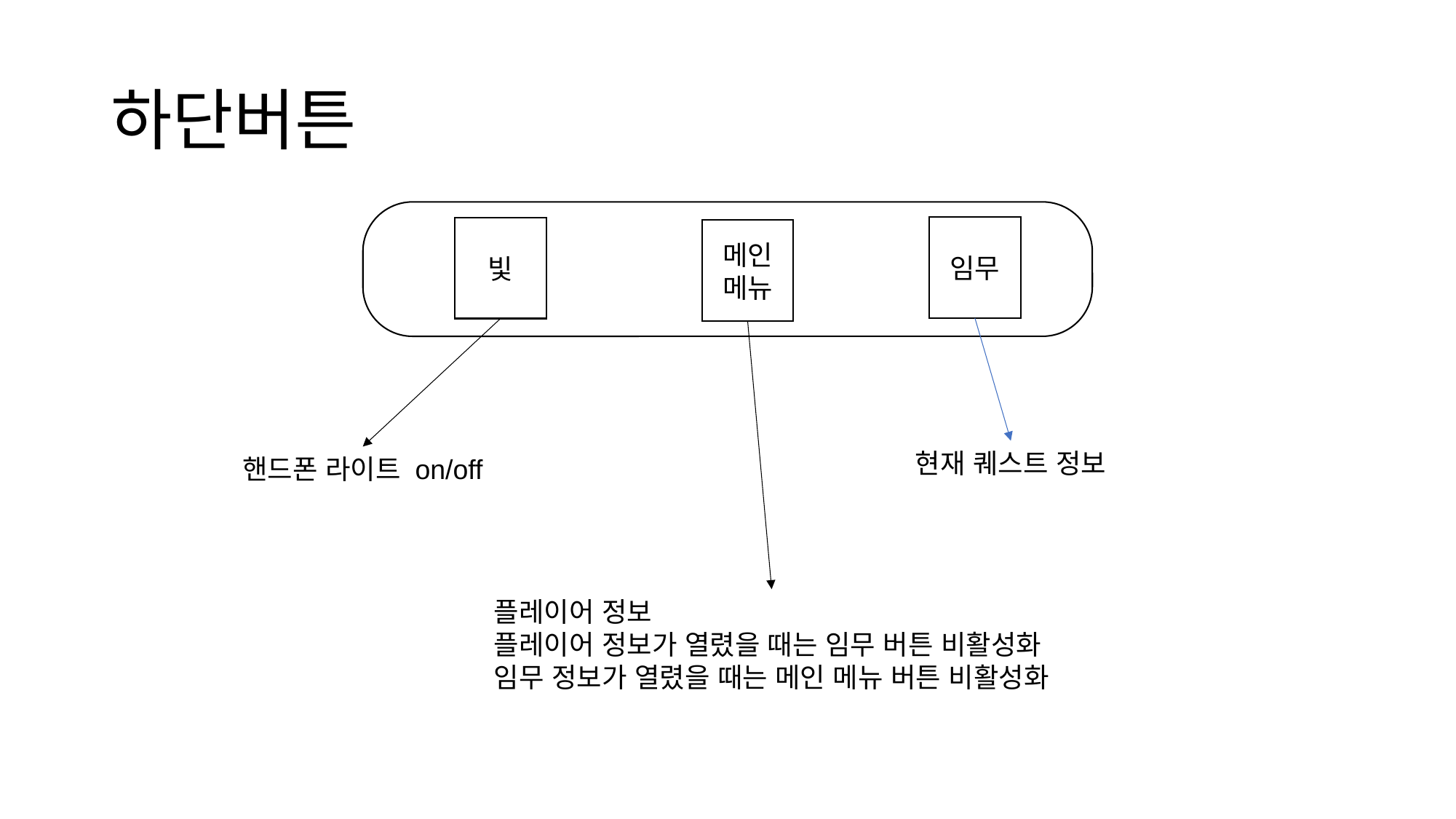

# 하단버튼

임무
빛
메인메뉴
현재 퀘스트 정보
핸드폰 라이트 on/off
플레이어 정보
플레이어 정보가 열렸을 때는 임무 버튼 비활성화
임무 정보가 열렸을 때는 메인 메뉴 버튼 비활성화